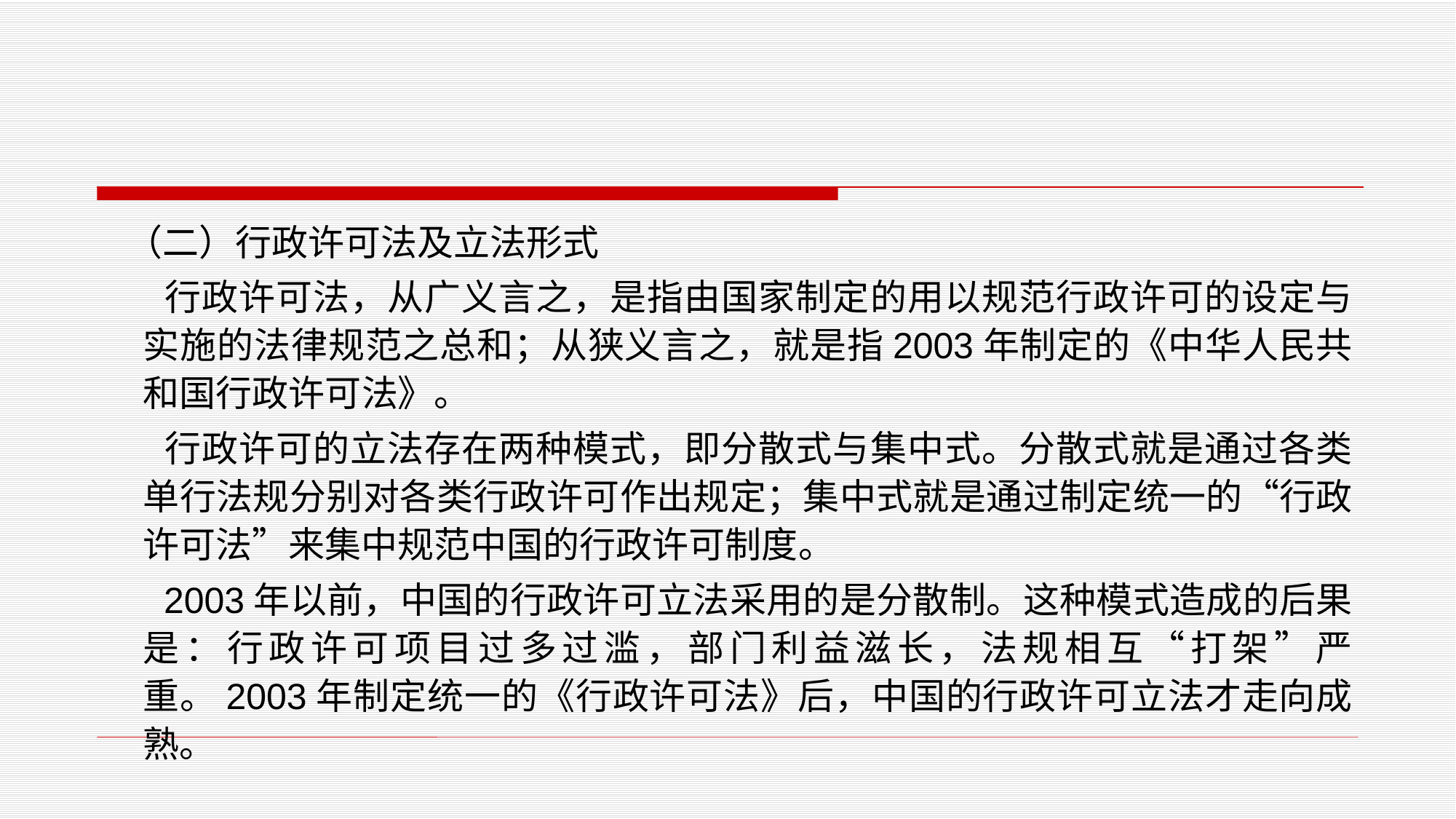

#
  （二）行政许可法及立法形式
      行政许可法，从广义言之，是指由国家制定的用以规范行政许可的设定与实施的法律规范之总和；从狭义言之，就是指2003年制定的《中华人民共和国行政许可法》。
      行政许可的立法存在两种模式，即分散式与集中式。分散式就是通过各类单行法规分别对各类行政许可作出规定；集中式就是通过制定统一的“行政许可法”来集中规范中国的行政许可制度。
      2003年以前，中国的行政许可立法采用的是分散制。这种模式造成的后果是：行政许可项目过多过滥，部门利益滋长，法规相互“打架”严重。2003年制定统一的《行政许可法》后，中国的行政许可立法才走向成熟。